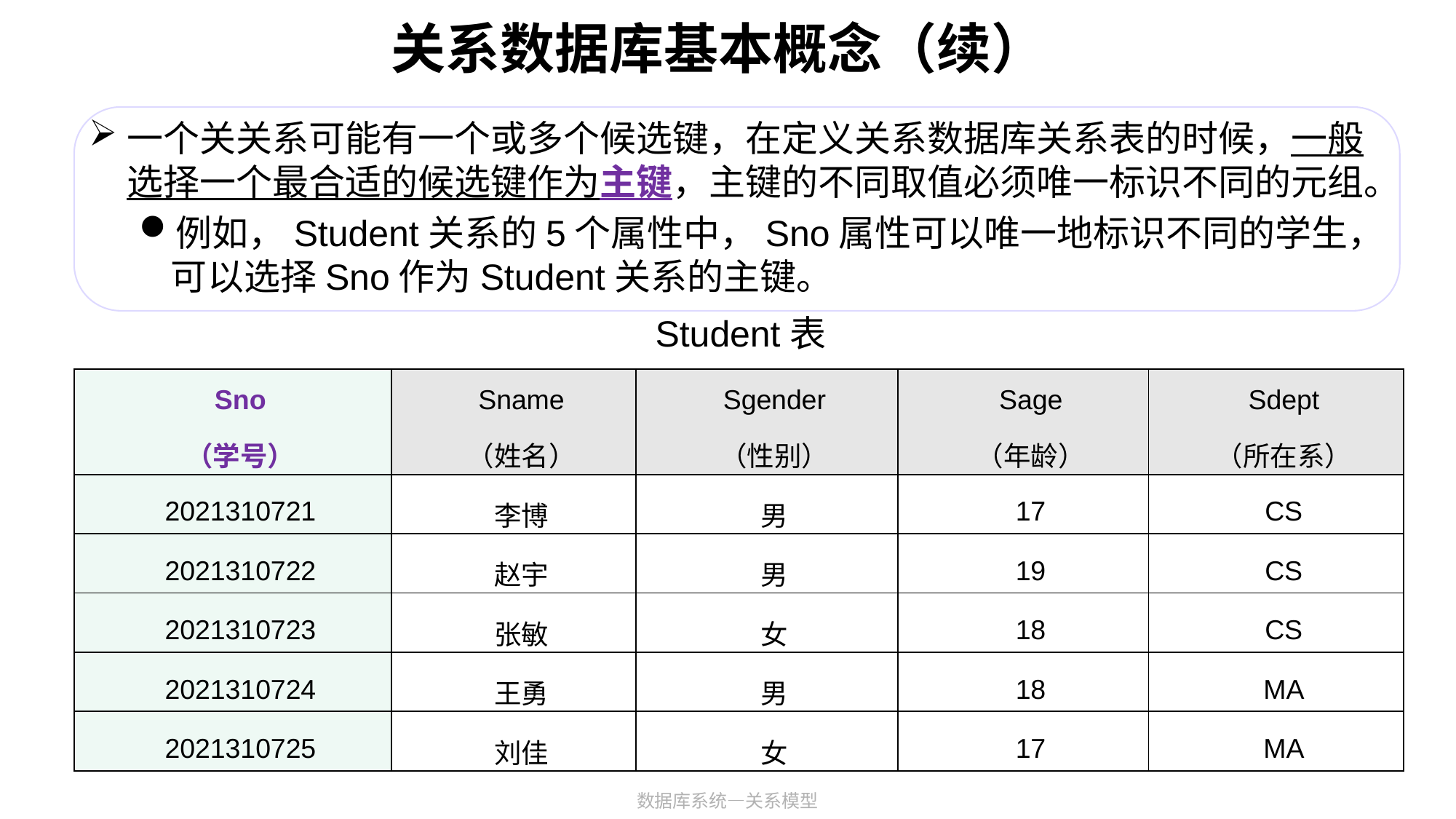

# 关系数据库基本概念（续）

一个关关系可能有一个或多个候选键，在定义关系数据库关系表的时候，一般选择一个最合适的候选键作为主键，主键的不同取值必须唯一标识不同的元组。
例如，Student关系的5个属性中，Sno属性可以唯一地标识不同的学生，可以选择Sno作为Student关系的主键。
Student表
| Sno （学号） | Sname （姓名） | Sgender （性别） | Sage （年龄） | Sdept （所在系） |
| --- | --- | --- | --- | --- |
| 2021310721 | 李博 | 男 | 17 | CS |
| 2021310722 | 赵宇 | 男 | 19 | CS |
| 2021310723 | 张敏 | 女 | 18 | CS |
| 2021310724 | 王勇 | 男 | 18 | MA |
| 2021310725 | 刘佳 | 女 | 17 | MA |
14
数据库系统—关系模型